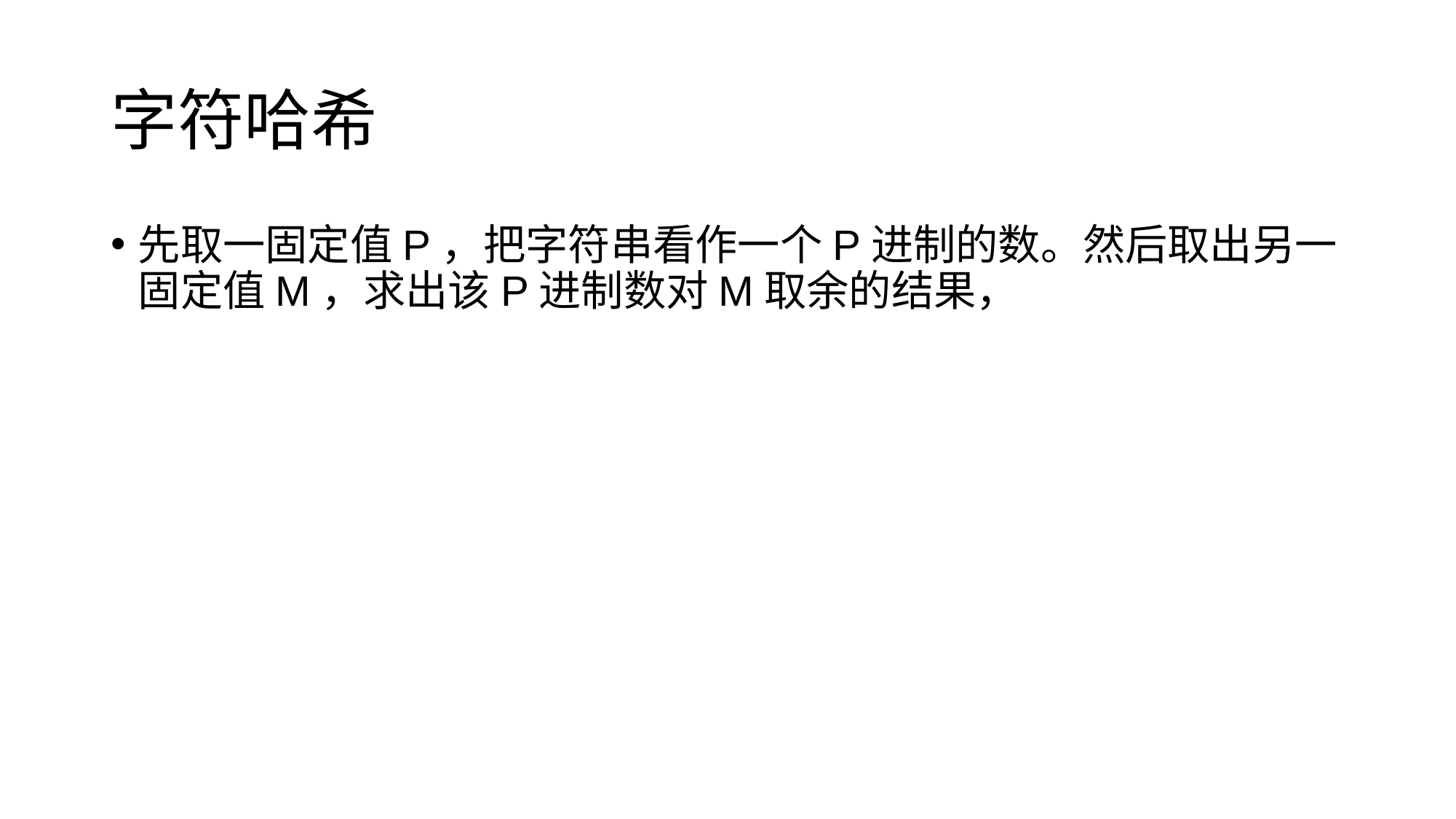

# 字符哈希
先取一固定值P，把字符串看作一个P进制的数。然后取出另一固定值M，求出该P进制数对M取余的结果，